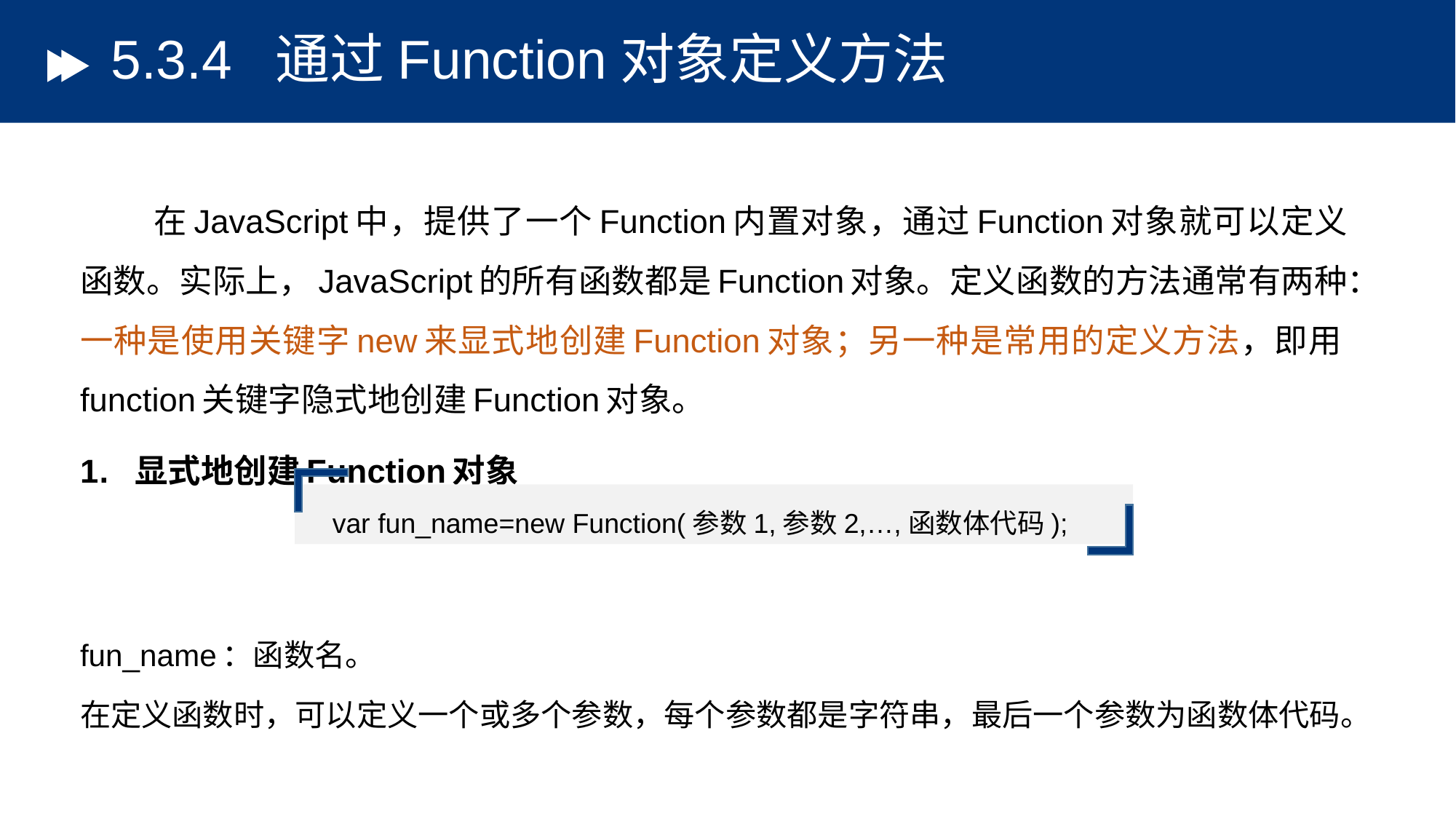

# 5.3.4  通过Function对象定义方法
        在JavaScript中，提供了一个Function内置对象，通过Function对象就可以定义函数。实际上，JavaScript的所有函数都是Function对象。定义函数的方法通常有两种：一种是使用关键字new来显式地创建Function对象；另一种是常用的定义方法，即用function关键字隐式地创建Function对象。
显式地创建Function对象

fun_name：函数名。
在定义函数时，可以定义一个或多个参数，每个参数都是字符串，最后一个参数为函数体代码。

var fun_name=new Function(参数1,参数2,…,函数体代码);